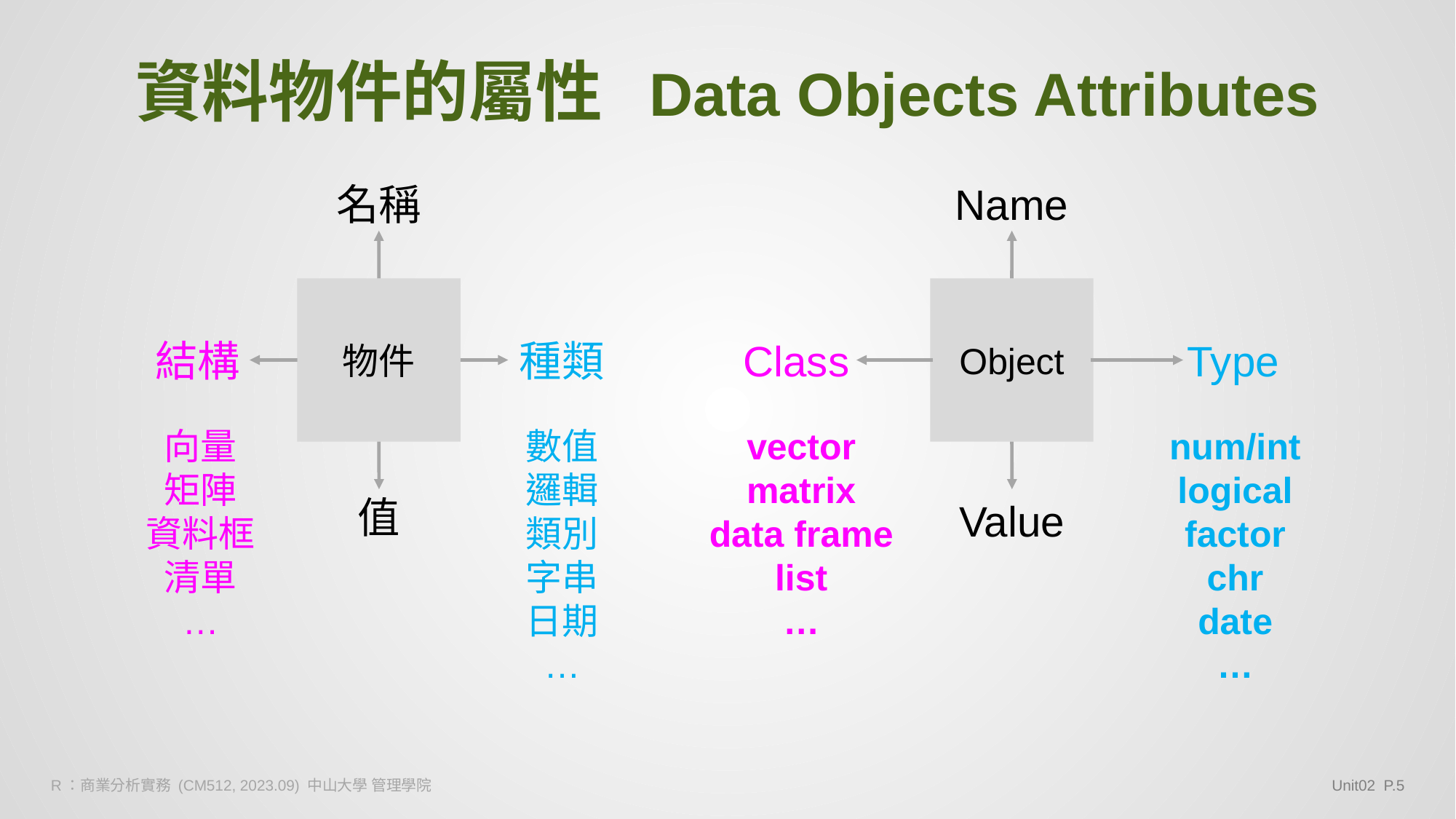

# 資料物件的屬性  Data Objects Attributes
名稱
Name
物件
Object
結構
種類
Class
Type
num/int
logical
factor
chr
date
…
vector
matrix
data frame
list
…
向量
矩陣
資料框
清單
…
數值
邏輯
類別
字串
日期
…
值
Value